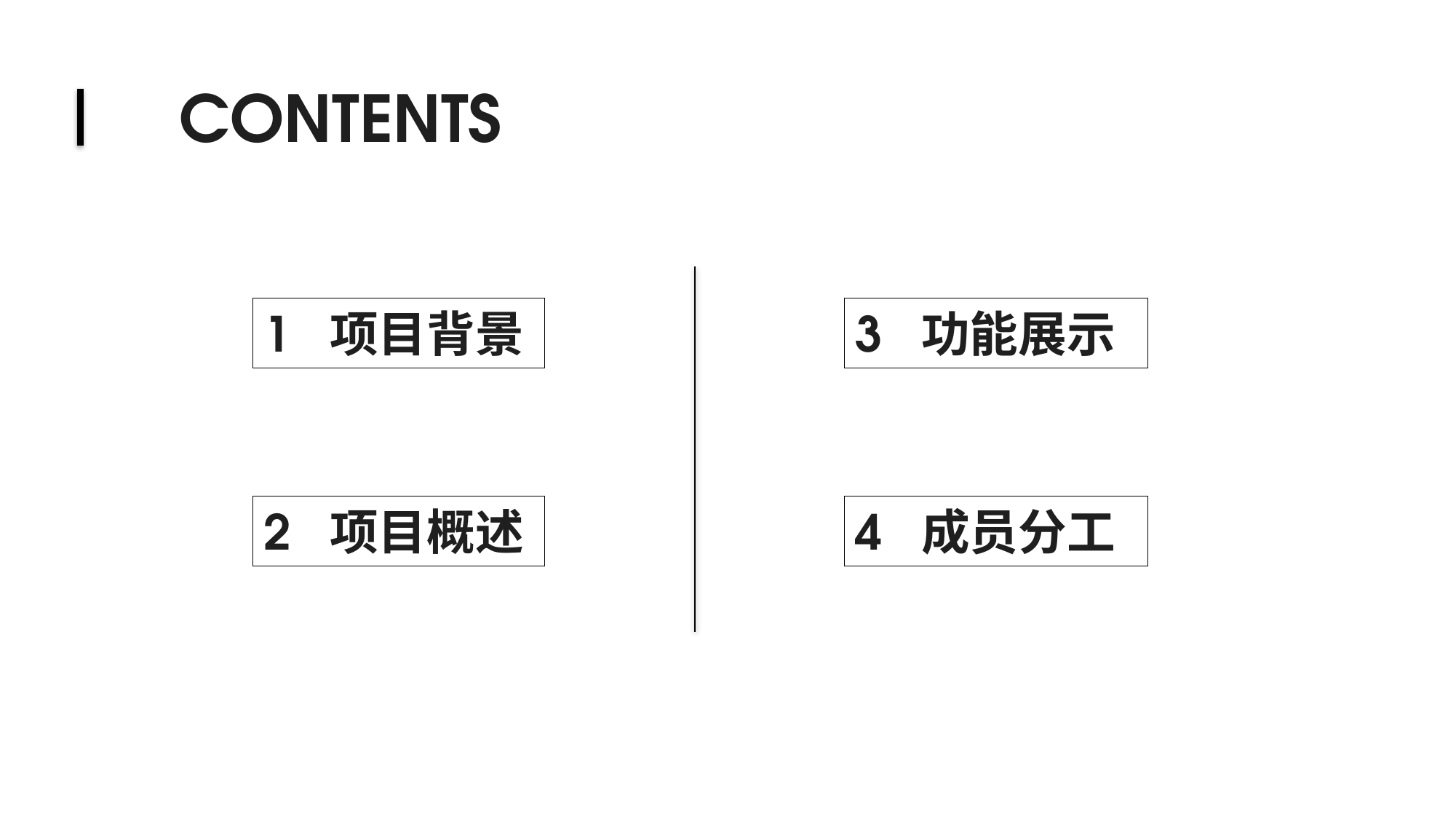

CONTENTS
1  项目背景
3  功能展示
2  项目概述
4  成员分工